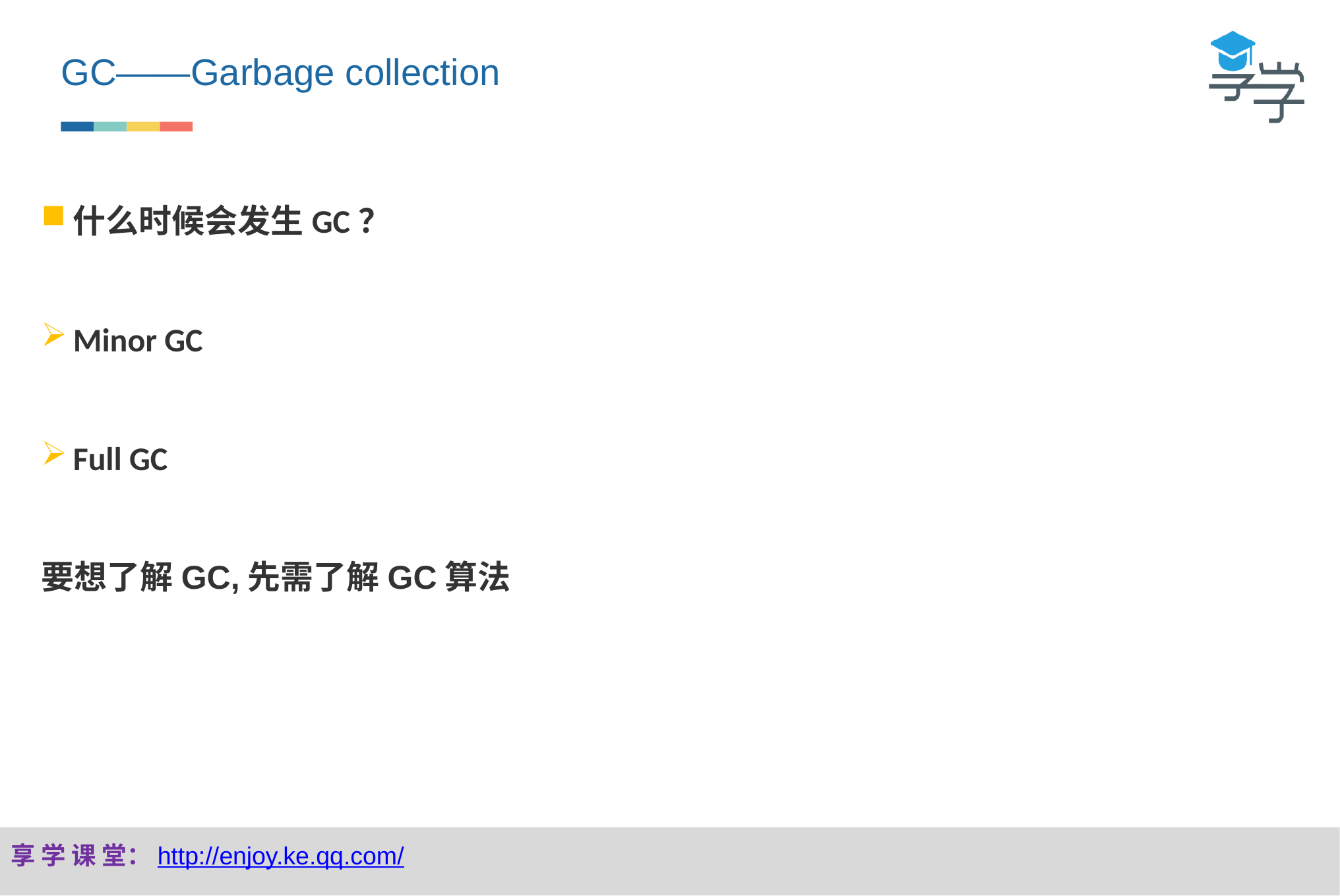

GC——Garbage collection

什么时候会发生GC？

Minor GC

Full GC

要想了解GC,先需了解GC算法